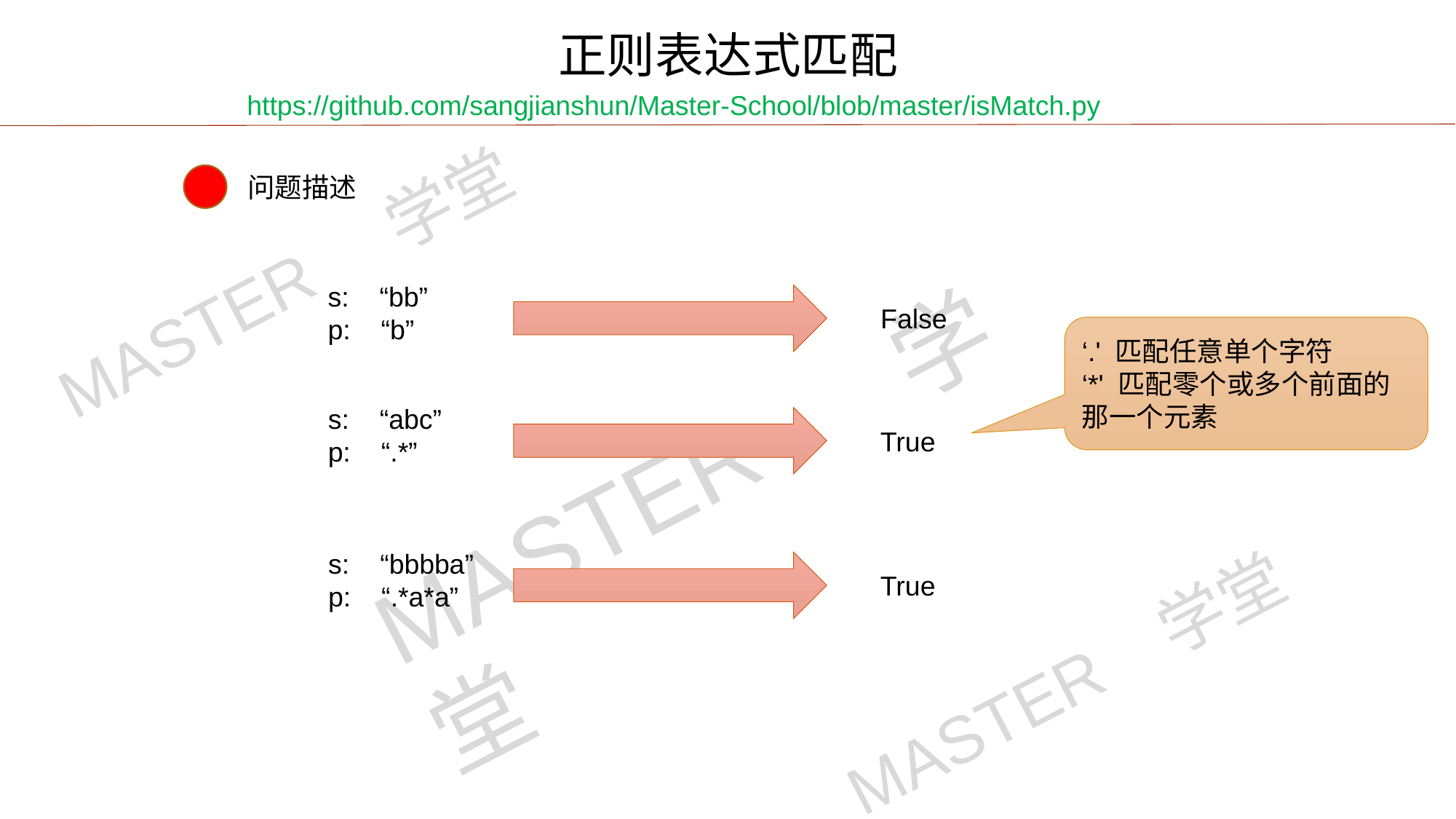

正则表达式匹配
https://github.com/sangjianshun/Master-School/blob/master/isMatch.py
问题描述

s:    “bb”
p:    “b”

False
‘.' 匹配任意单个字符
‘*' 匹配零个或多个前面的那一个元素
s:    “abc”
p:    “.*”

True
s:    “bbbba”
p:    “.*a*a”

True